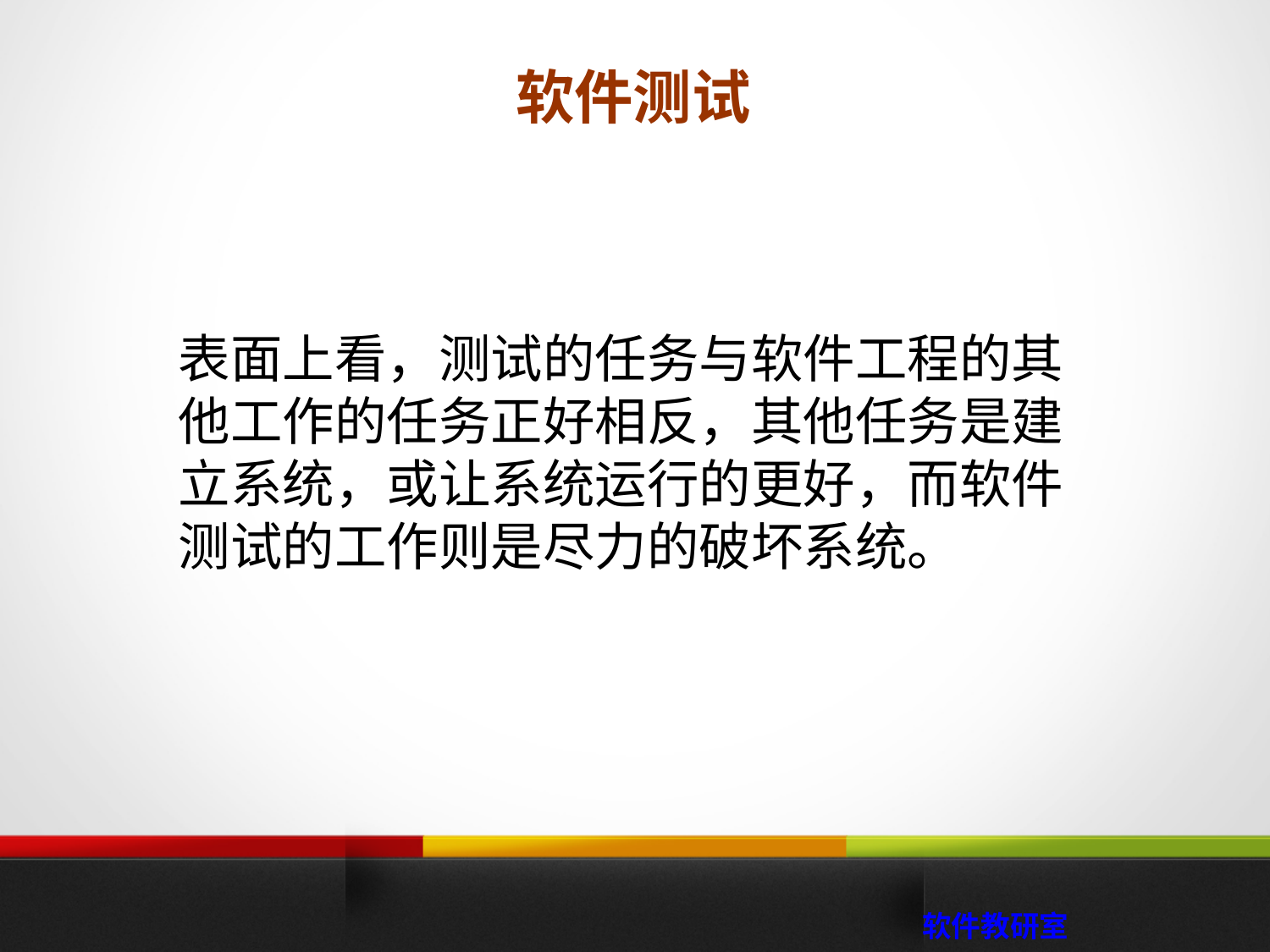

软件测试

表面上看，测试的任务与软件工程的其他工作的任务正好相反，其他任务是建立系统，或让系统运行的更好，而软件测试的工作则是尽力的破坏系统。
                                     软件教研室